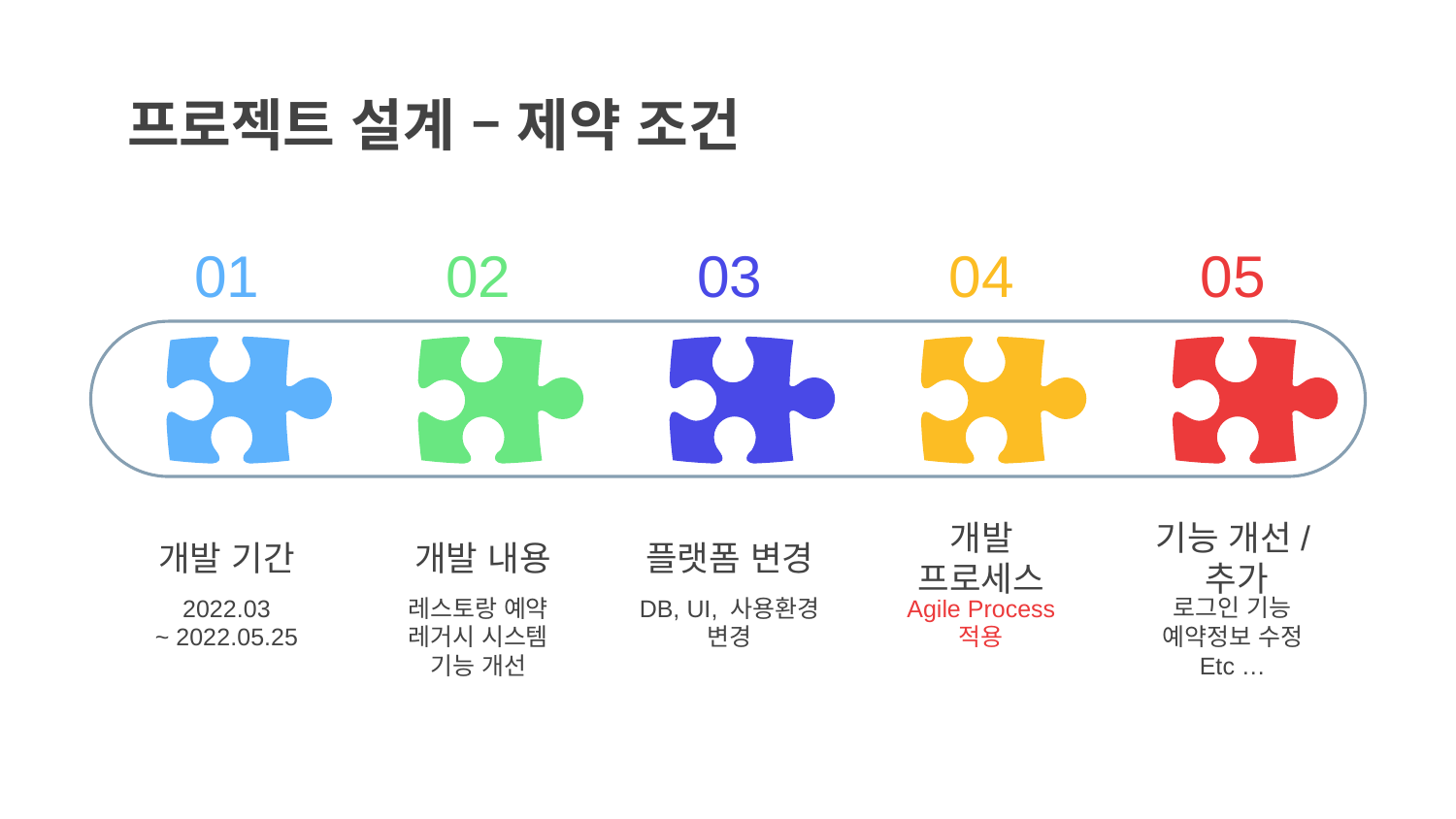

# 프로젝트 설계 – 제약 조건
01
02
03
04
05

개발 기간
개발 내용
플랫폼 변경
개발 프로세스
기능 개선/추가
로그인 기능
예약정보 수정
Etc …

2022.03
~ 2022.05.25
레스토랑 예약 레거시 시스템
기능 개선
DB, UI, 사용환경
변경
Agile Process
적용